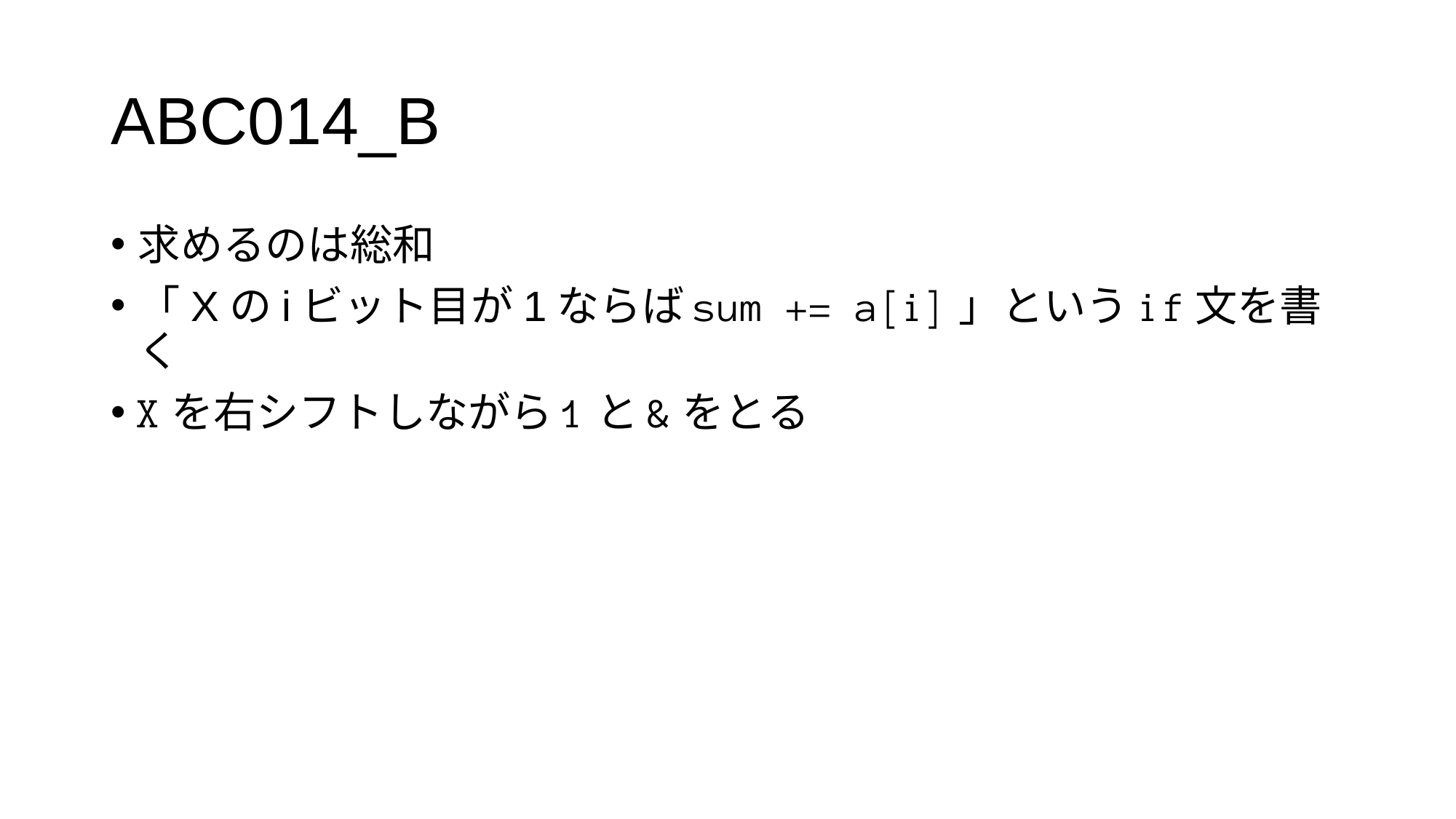

# ABC014_B
求めるのは総和
「Xのiビット目が1ならばsum += a[i]」というif文を書く
Xを右シフトしながら1と&をとる